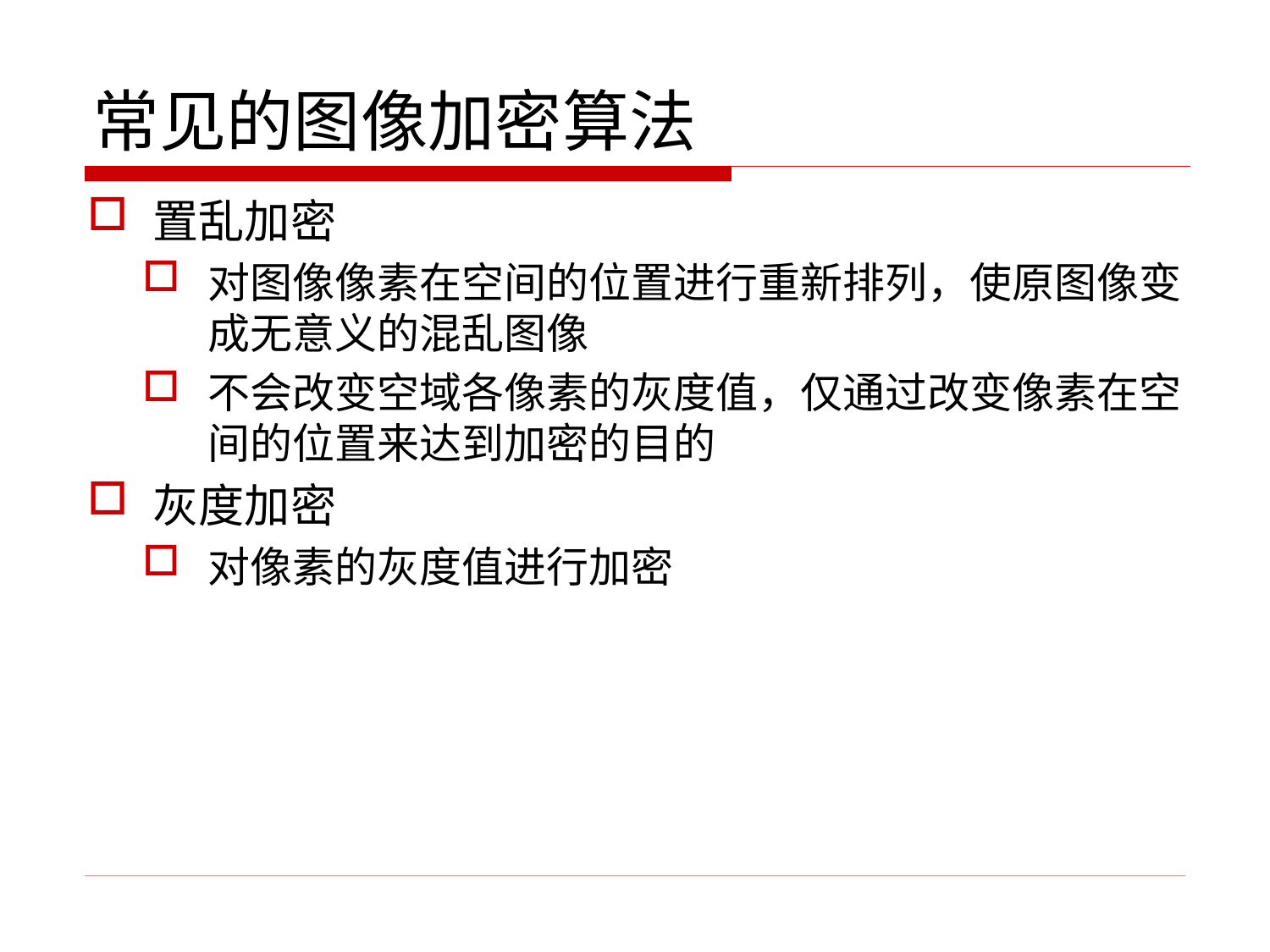

# 常见的图像加密算法
置乱加密
对图像像素在空间的位置进行重新排列，使原图像变成无意义的混乱图像
不会改变空域各像素的灰度值，仅通过改变像素在空间的位置来达到加密的目的
灰度加密
对像素的灰度值进行加密